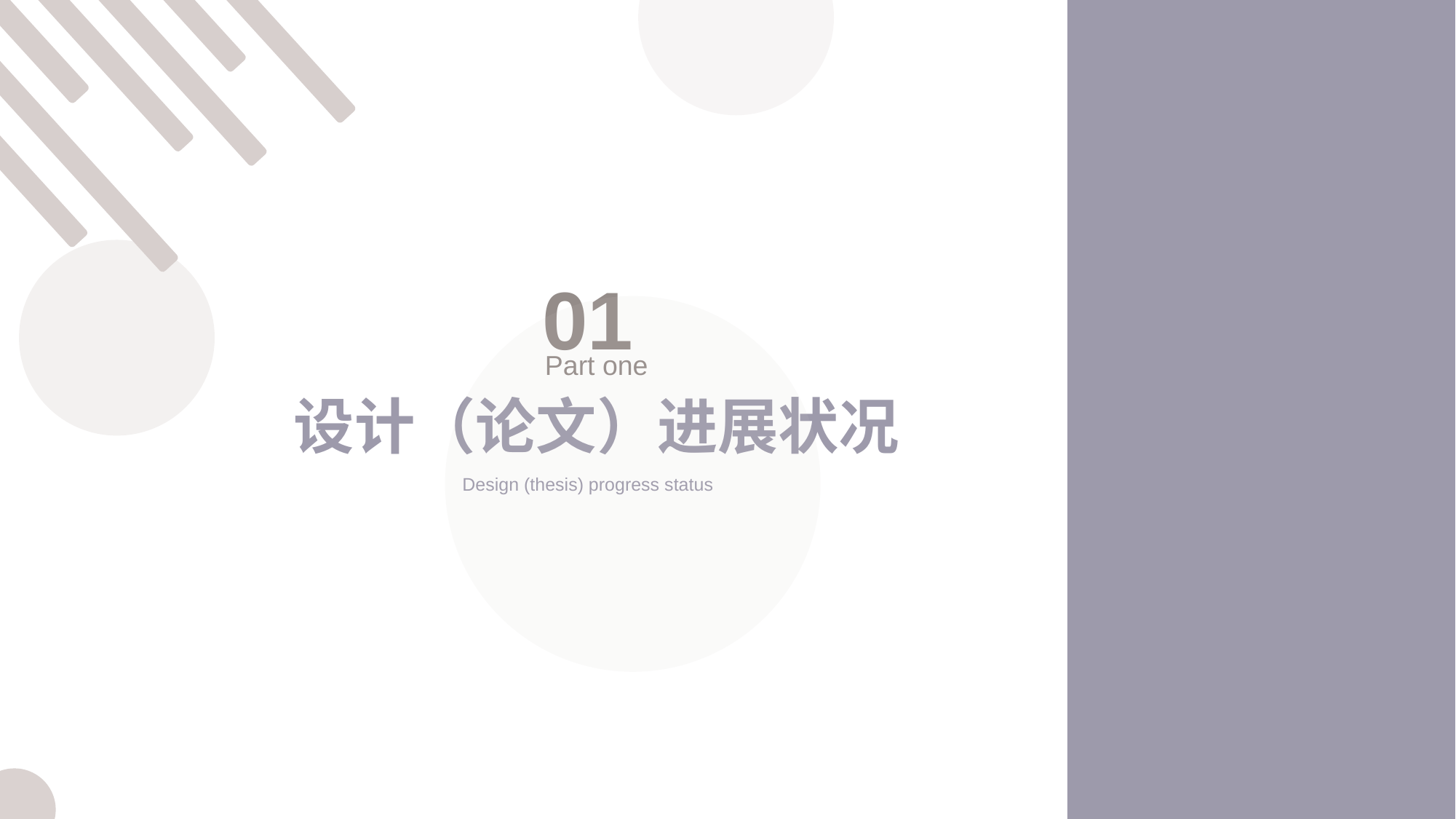

01
Part one
设计（论文）进展状况
Design (thesis) progress status